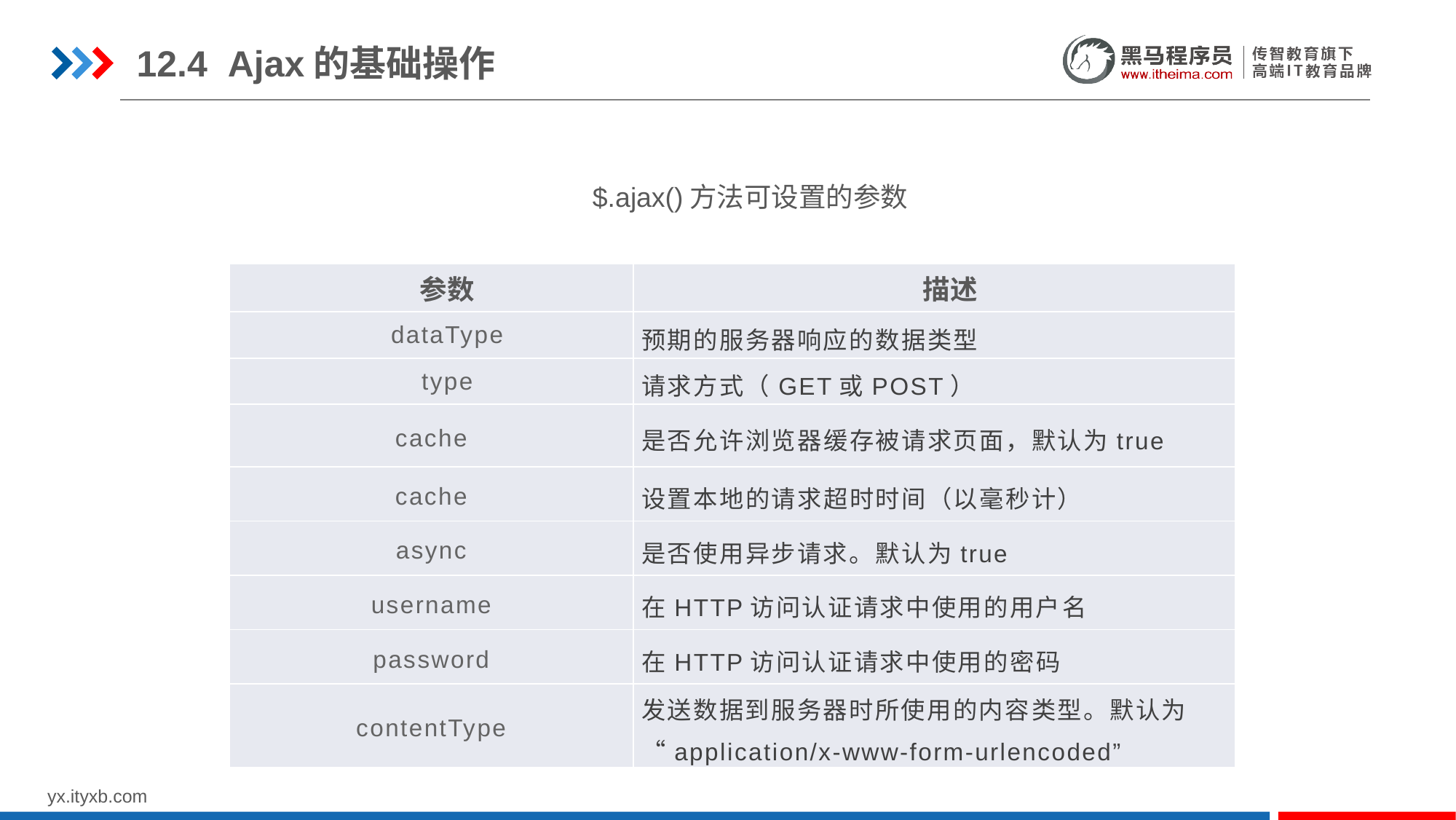

12.4  Ajax的基础操作
$.ajax()方法可设置的参数
| 参数 | 描述 |
| --- | --- |
| dataType | 预期的服务器响应的数据类型 |
| type | 请求方式（GET或POST） |
| cache | 是否允许浏览器缓存被请求页面，默认为true |
| cache | 设置本地的请求超时时间（以毫秒计） |
| async | 是否使用异步请求。默认为true |
| username | 在HTTP访问认证请求中使用的用户名 |
| password | 在HTTP访问认证请求中使用的密码 |
| contentType | 发送数据到服务器时所使用的内容类型。默认为“application/x-www-form-urlencoded” |